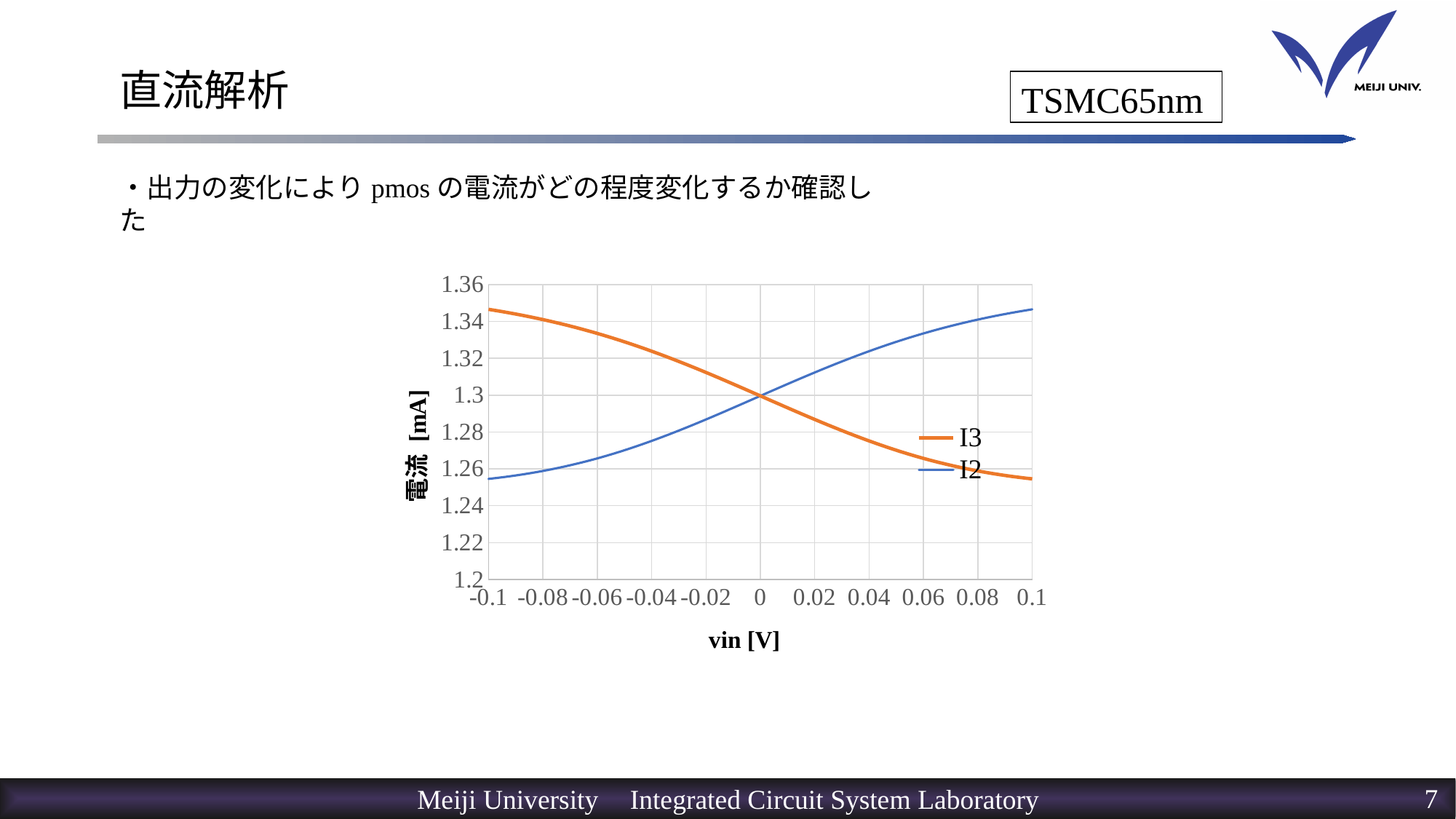

# 直流解析
TSMC65nm
・出力の変化によりpmosの電流がどの程度変化するか確認した

### Chart

| Category |  |  |
|---|---|---|